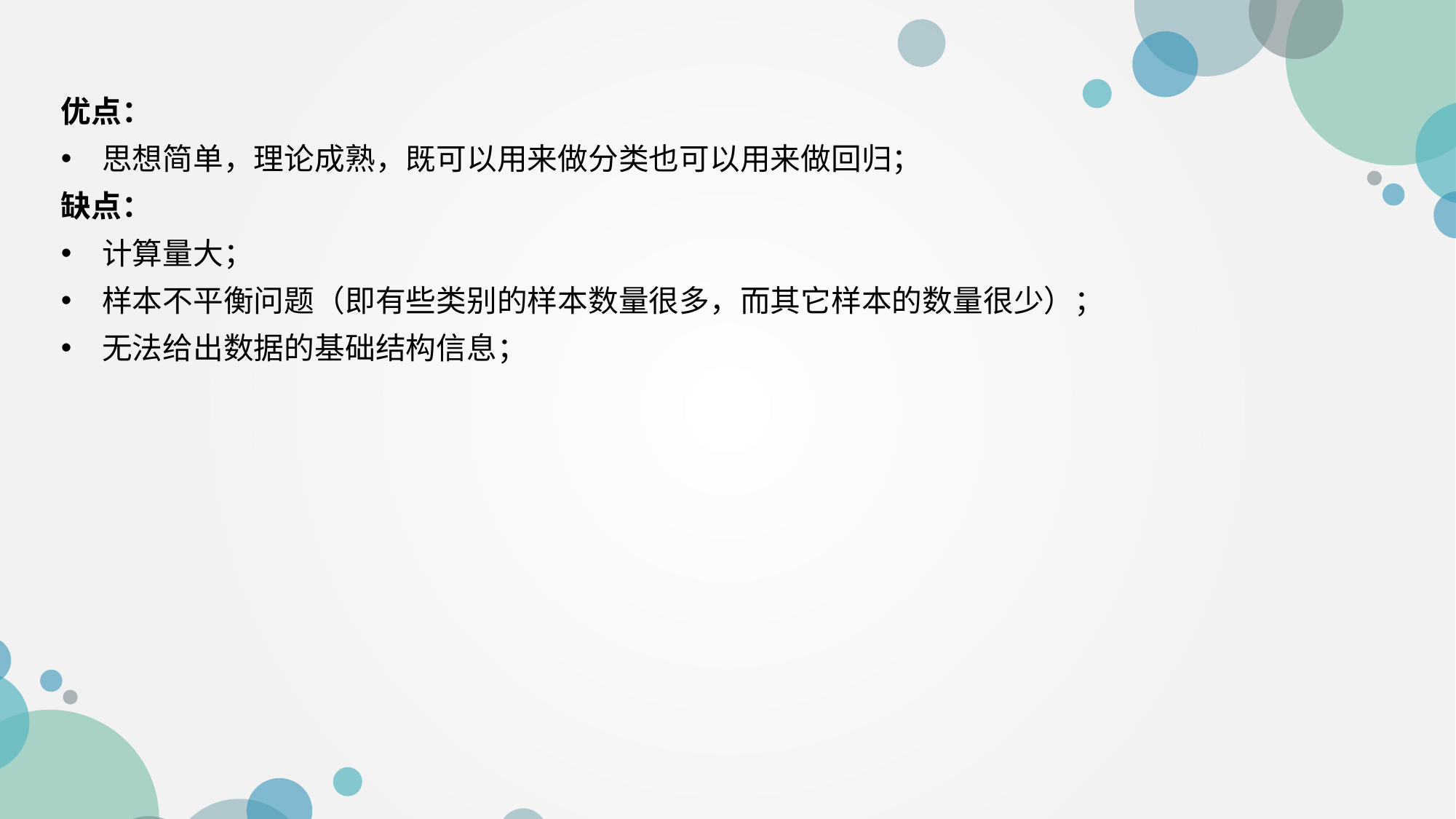

优点：
思想简单，理论成熟，既可以用来做分类也可以用来做回归；
缺点：
计算量大；
样本不平衡问题（即有些类别的样本数量很多，而其它样本的数量很少）；
无法给出数据的基础结构信息；